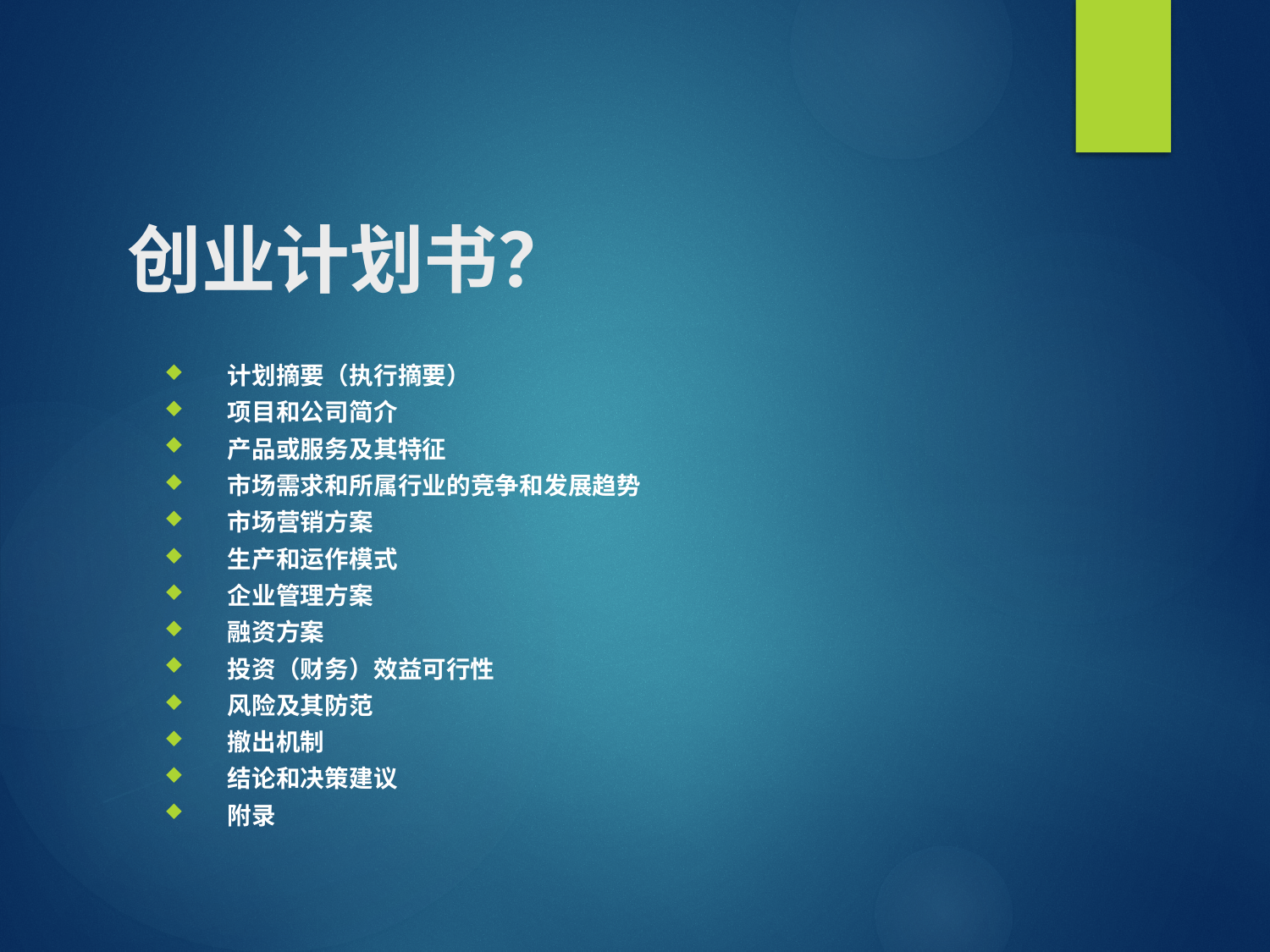

# 创业计划书？
计划摘要（执行摘要）
项目和公司简介
产品或服务及其特征
市场需求和所属行业的竞争和发展趋势
市场营销方案
生产和运作模式
企业管理方案
融资方案
投资（财务）效益可行性
风险及其防范
撤出机制
结论和决策建议
附录